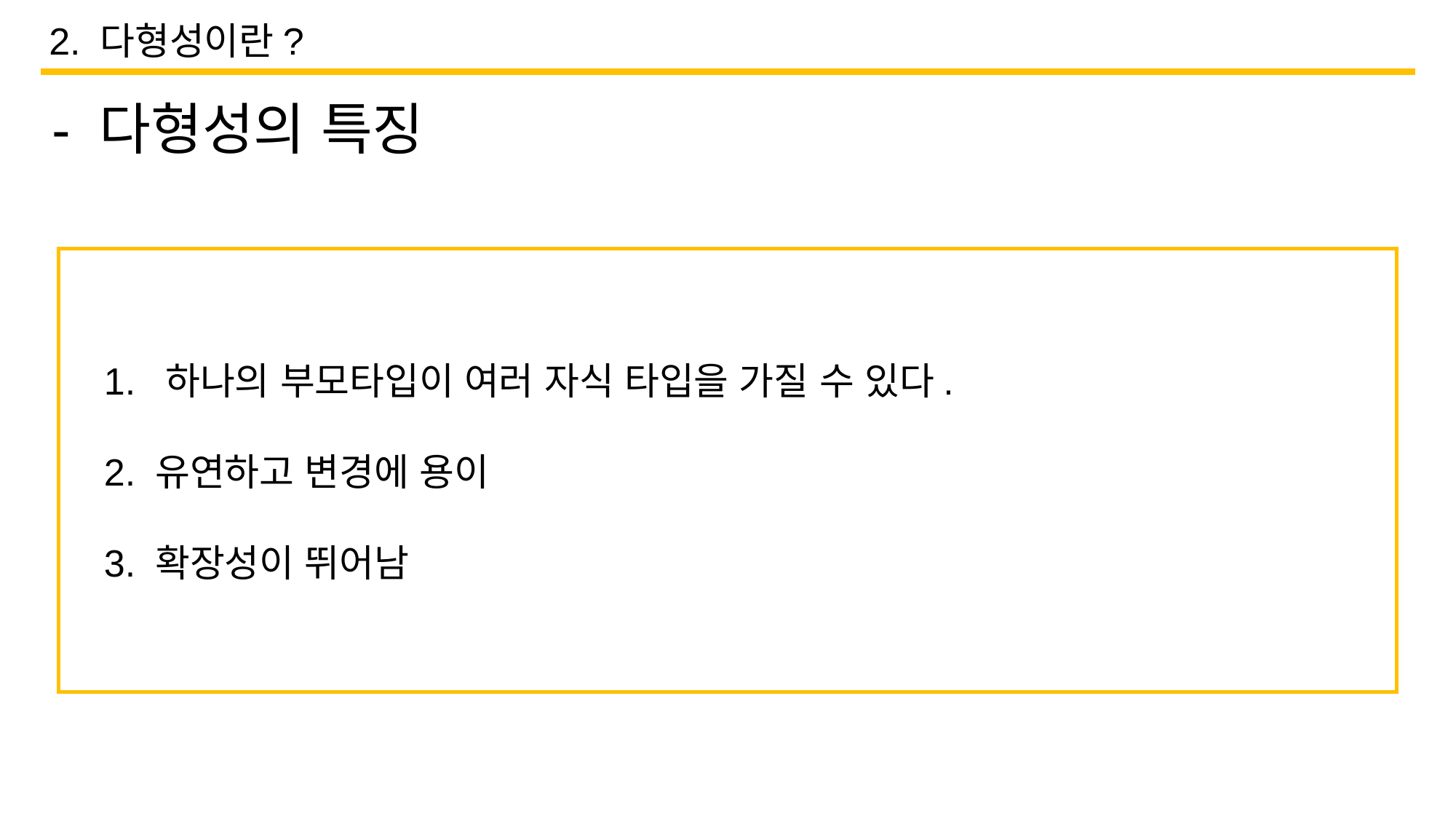

2. 다형성이란?
- 다형성의 특징

하나의 부모타입이 여러 자식 타입을 가질 수 있다.

2. 유연하고 변경에 용이

3. 확장성이 뛰어남